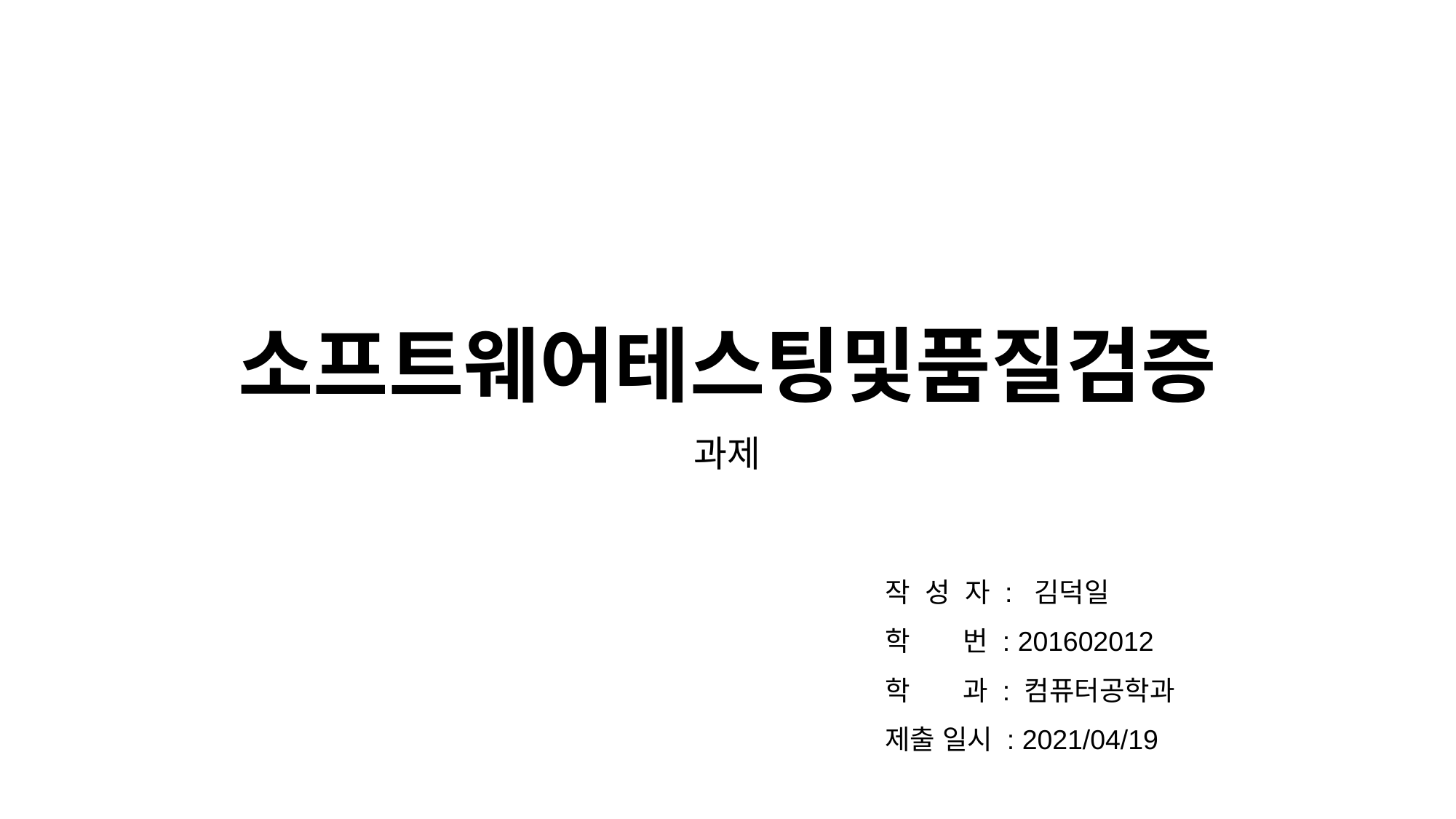

# 소프트웨어테스팅및품질검증
과제
작  성  자 :  김덕일
학       번 : 201602012
학       과 : 컴퓨터공학과
제출 일시 : 2021/04/19